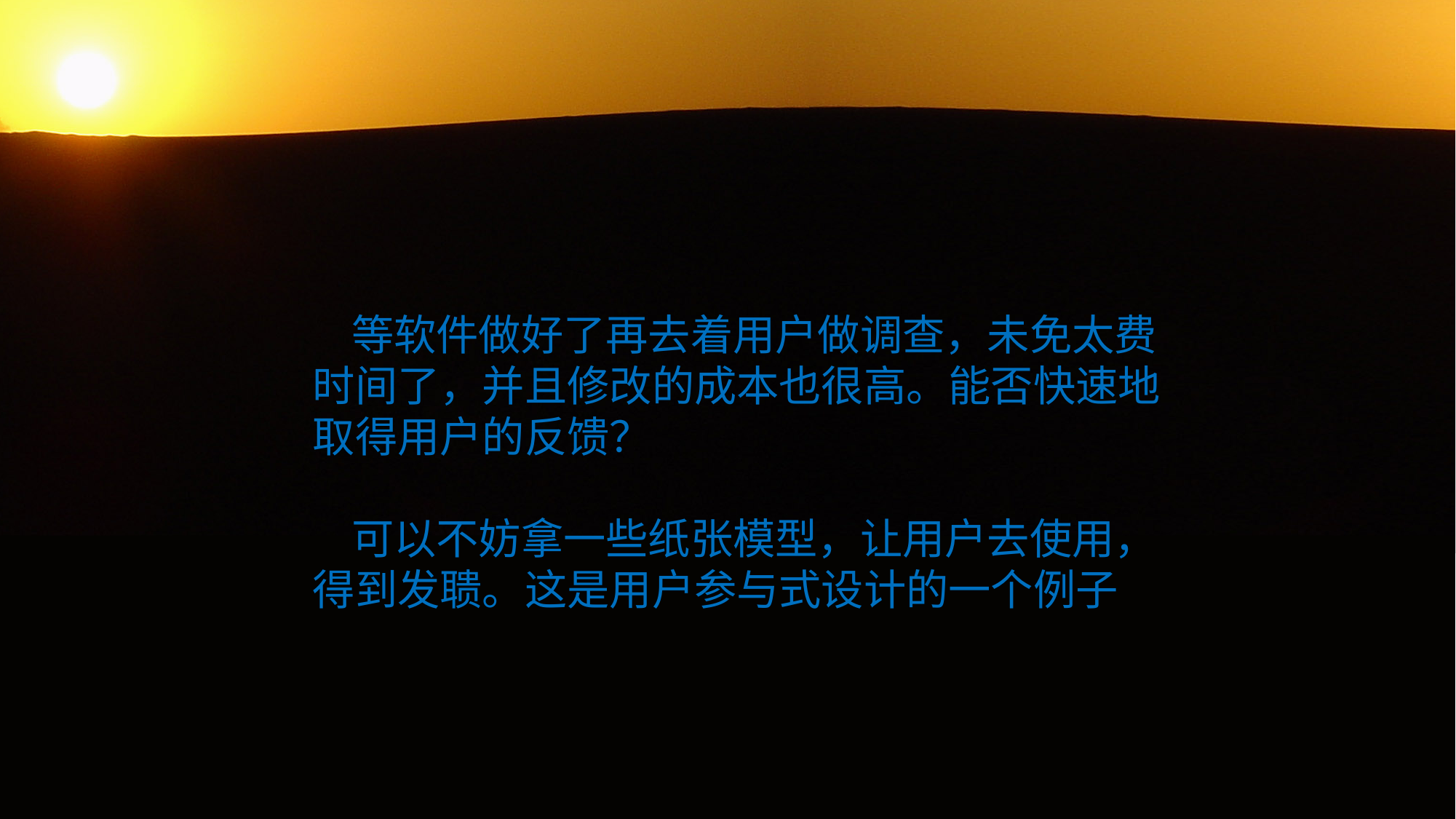

等软件做好了再去着用户做调查，未免太费时间了，并且修改的成本也很高。能否快速地取得用户的反馈？

   可以不妨拿一些纸张模型，让用户去使用，得到发聩。这是用户参与式设计的一个例子